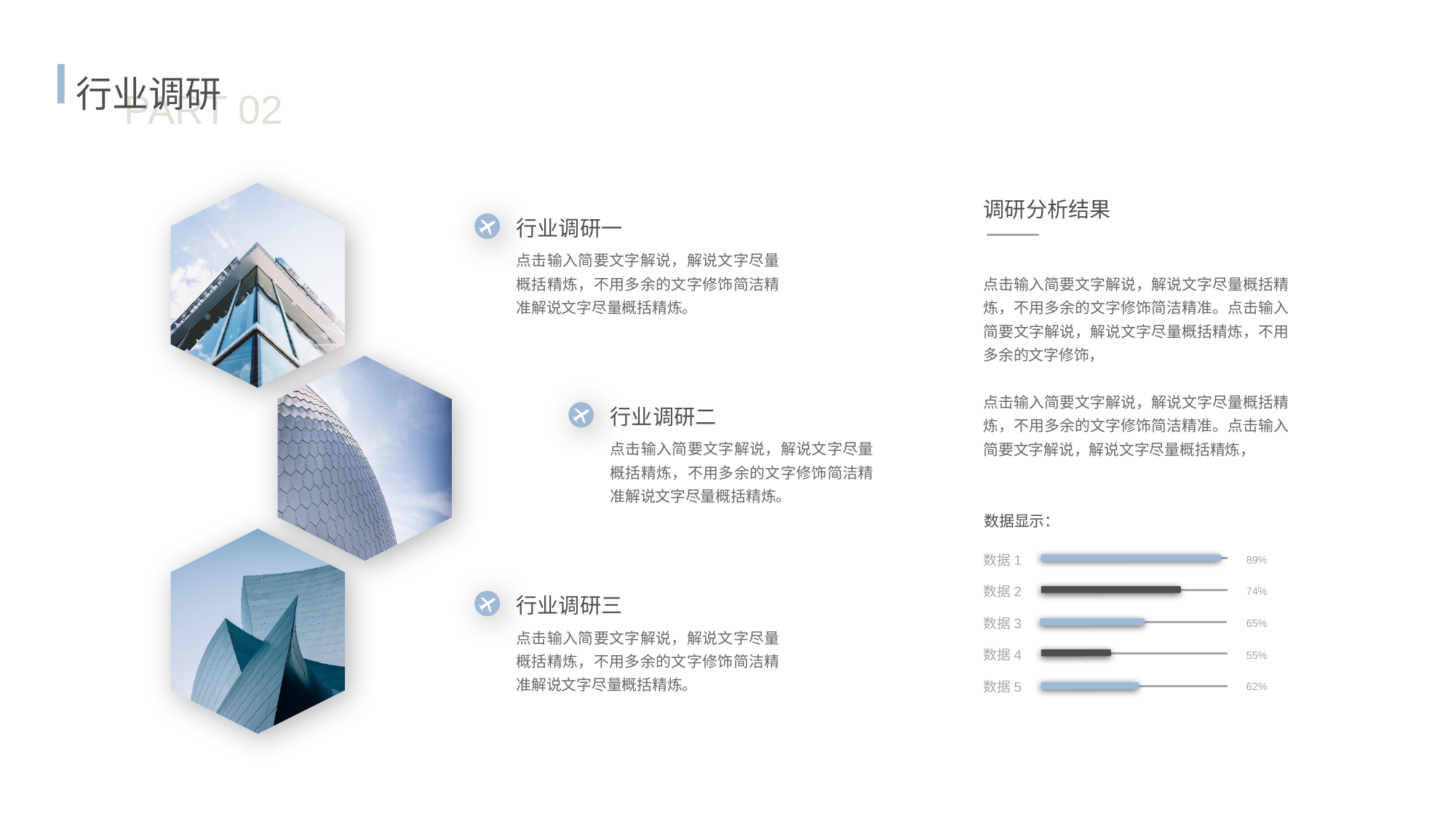

行业调研

PART 02
调研分析结果

行业调研一

点击输入简要文字解说，解说文字尽量概括精炼，不用多余的文字修饰简洁精准解说文字尽量概括精炼。
点击输入简要文字解说，解说文字尽量概括精炼，不用多余的文字修饰简洁精准。点击输入简要文字解说，解说文字尽量概括精炼，不用多余的文字修饰，

点击输入简要文字解说，解说文字尽量概括精炼，不用多余的文字修饰简洁精准。点击输入简要文字解说，解说文字尽量概括精炼，

行业调研二

点击输入简要文字解说，解说文字尽量概括精炼，不用多余的文字修饰简洁精准解说文字尽量概括精炼。
数据显示：

数据1
89%

数据2
74%

数据3
65%

数据4
55%

数据5
62%

行业调研三

点击输入简要文字解说，解说文字尽量概括精炼，不用多余的文字修饰简洁精准解说文字尽量概括精炼。